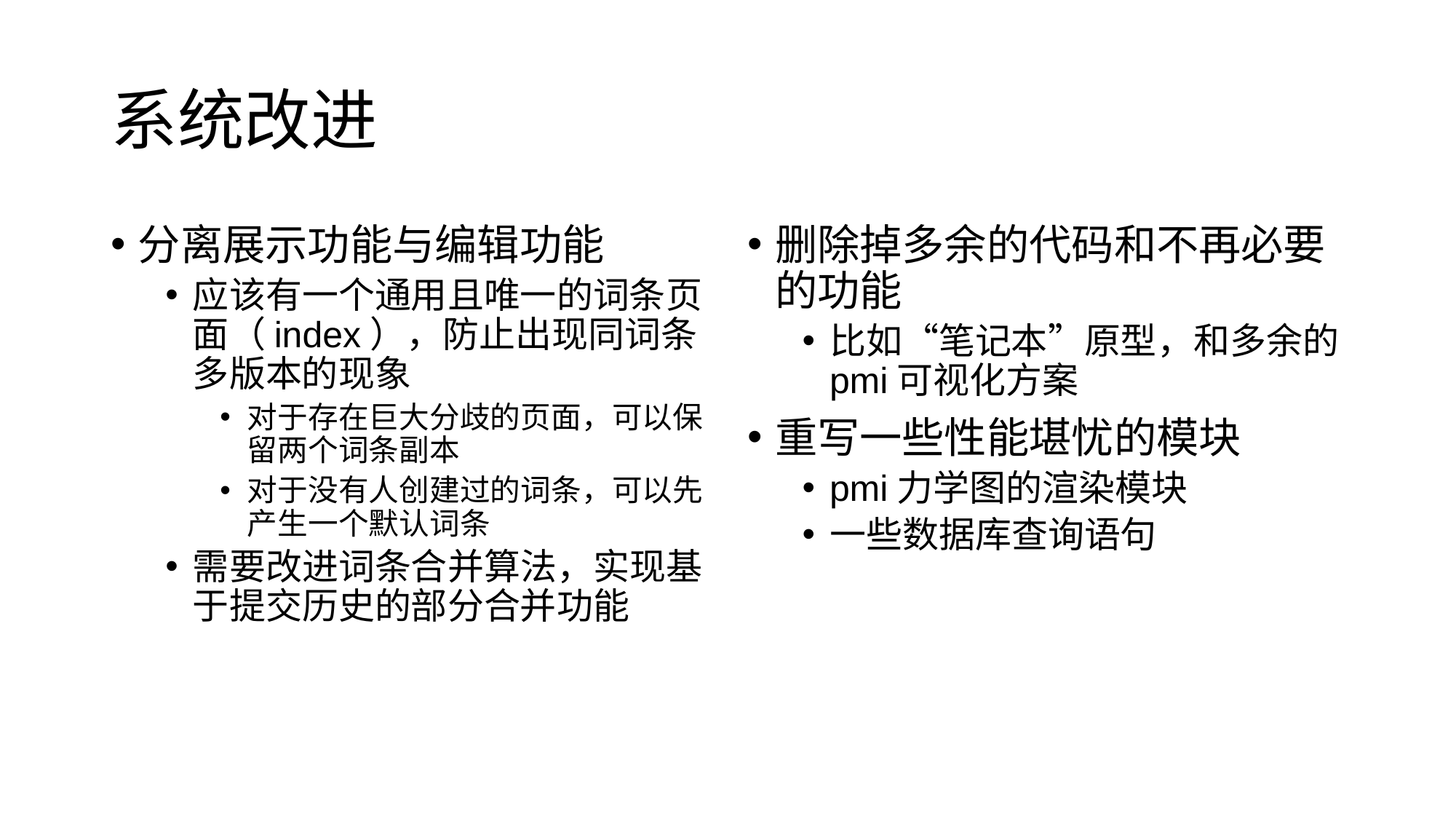

# 系统改进
分离展示功能与编辑功能
应该有一个通用且唯一的词条页面（index），防止出现同词条多版本的现象
对于存在巨大分歧的页面，可以保留两个词条副本
对于没有人创建过的词条，可以先产生一个默认词条
需要改进词条合并算法，实现基于提交历史的部分合并功能
删除掉多余的代码和不再必要的功能
比如“笔记本”原型，和多余的pmi可视化方案
重写一些性能堪忧的模块
pmi力学图的渲染模块
一些数据库查询语句